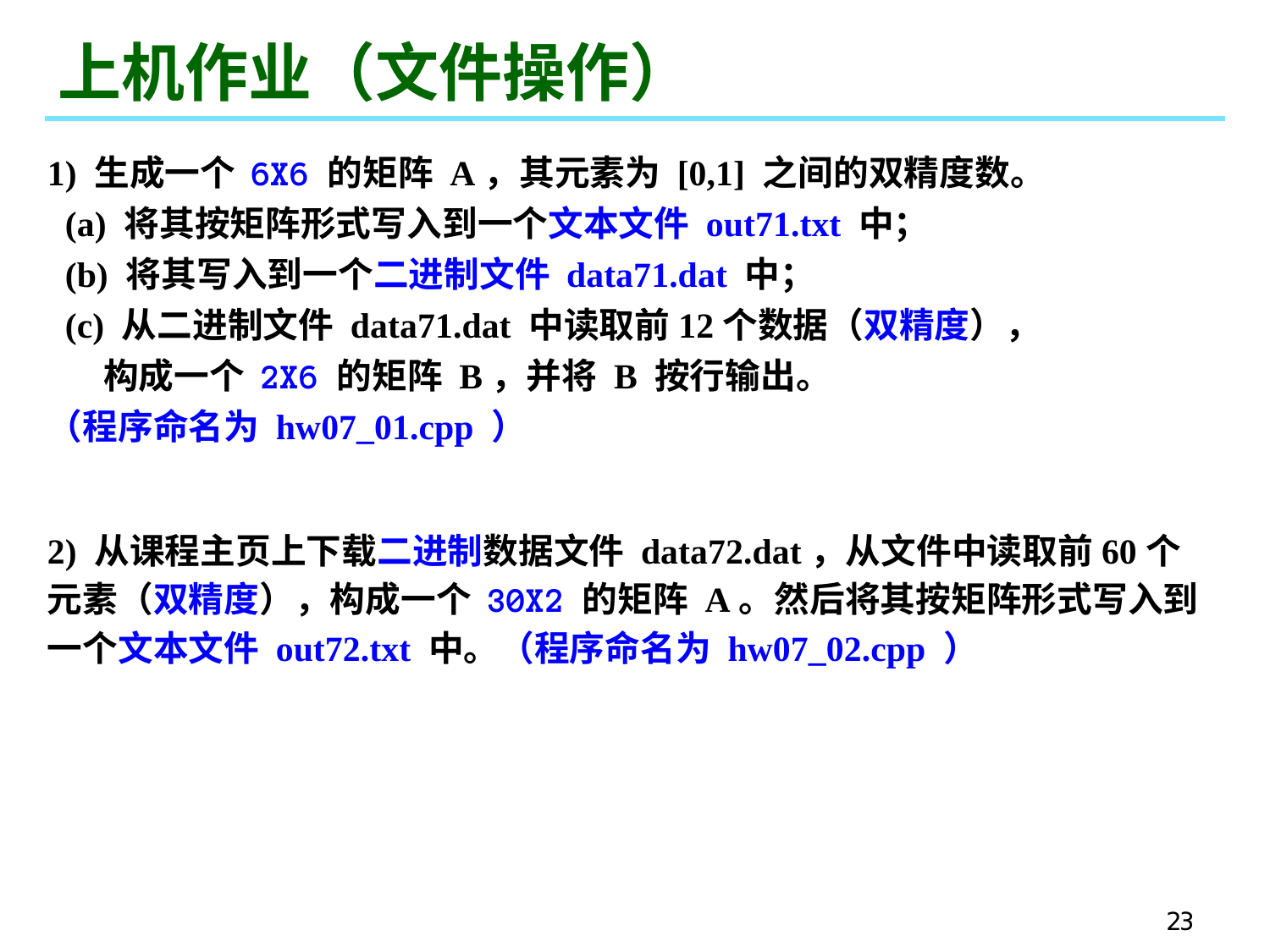

# 上机作业（文件操作）
1) 生成一个 6X6 的矩阵 A，其元素为 [0,1] 之间的双精度数。
  (a) 将其按矩阵形式写入到一个文本文件 out71.txt 中；
  (b) 将其写入到一个二进制文件 data71.dat 中；
  (c) 从二进制文件 data71.dat 中读取前12个数据（双精度），
       构成一个 2X6 的矩阵 B，并将 B 按行输出。
（程序命名为 hw07_01.cpp ）
2) 从课程主页上下载二进制数据文件 data72.dat，从文件中读取前60个元素（双精度），构成一个 30X2 的矩阵 A。然后将其按矩阵形式写入到一个文本文件 out72.txt 中。（程序命名为 hw07_02.cpp ）
23